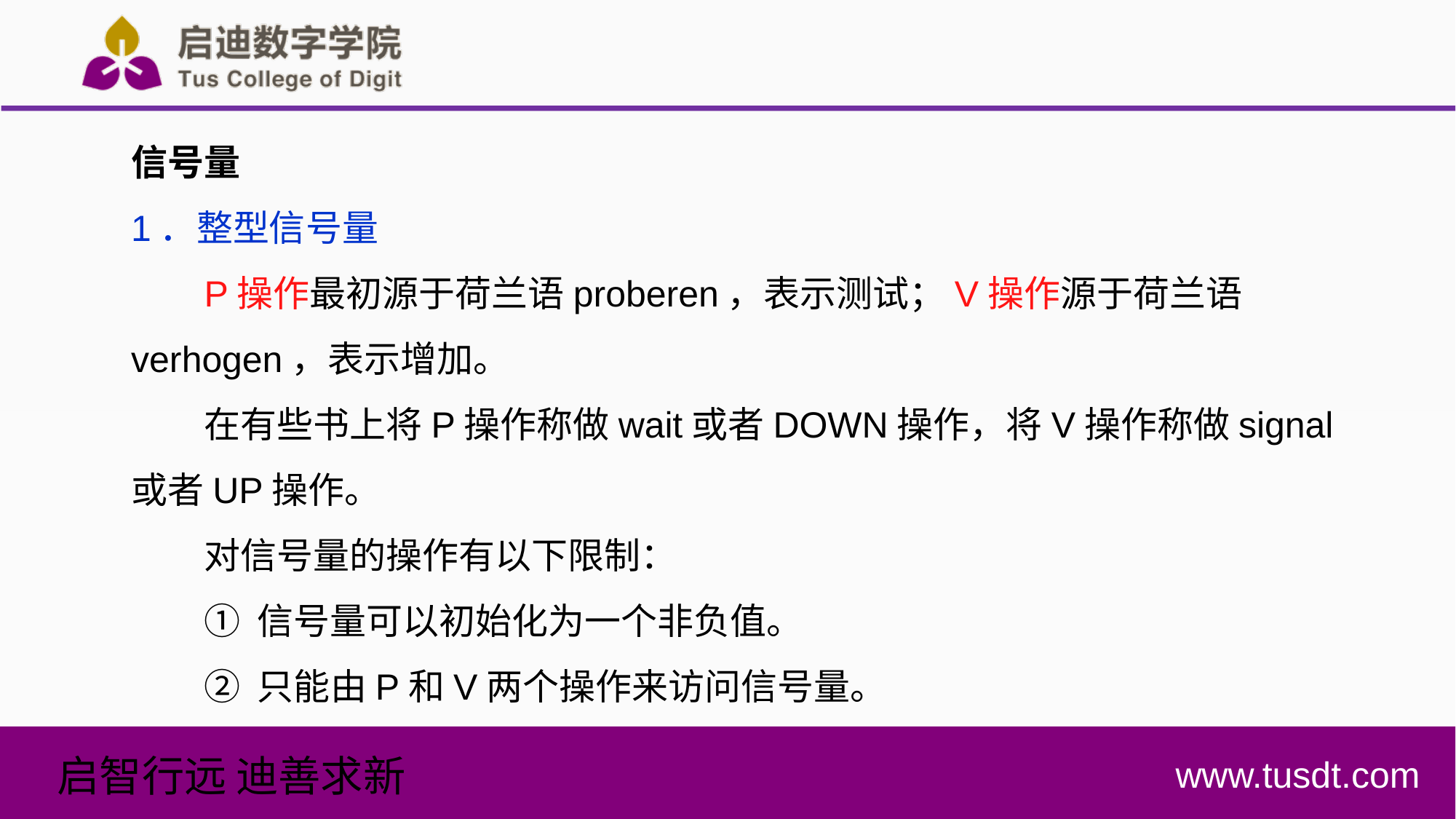

信号量
1．整型信号量
P操作最初源于荷兰语proberen，表示测试；V操作源于荷兰语verhogen，表示增加。
在有些书上将P操作称做wait或者DOWN操作，将V操作称做signal或者UP操作。
对信号量的操作有以下限制：
① 信号量可以初始化为一个非负值。
② 只能由P和V两个操作来访问信号量。